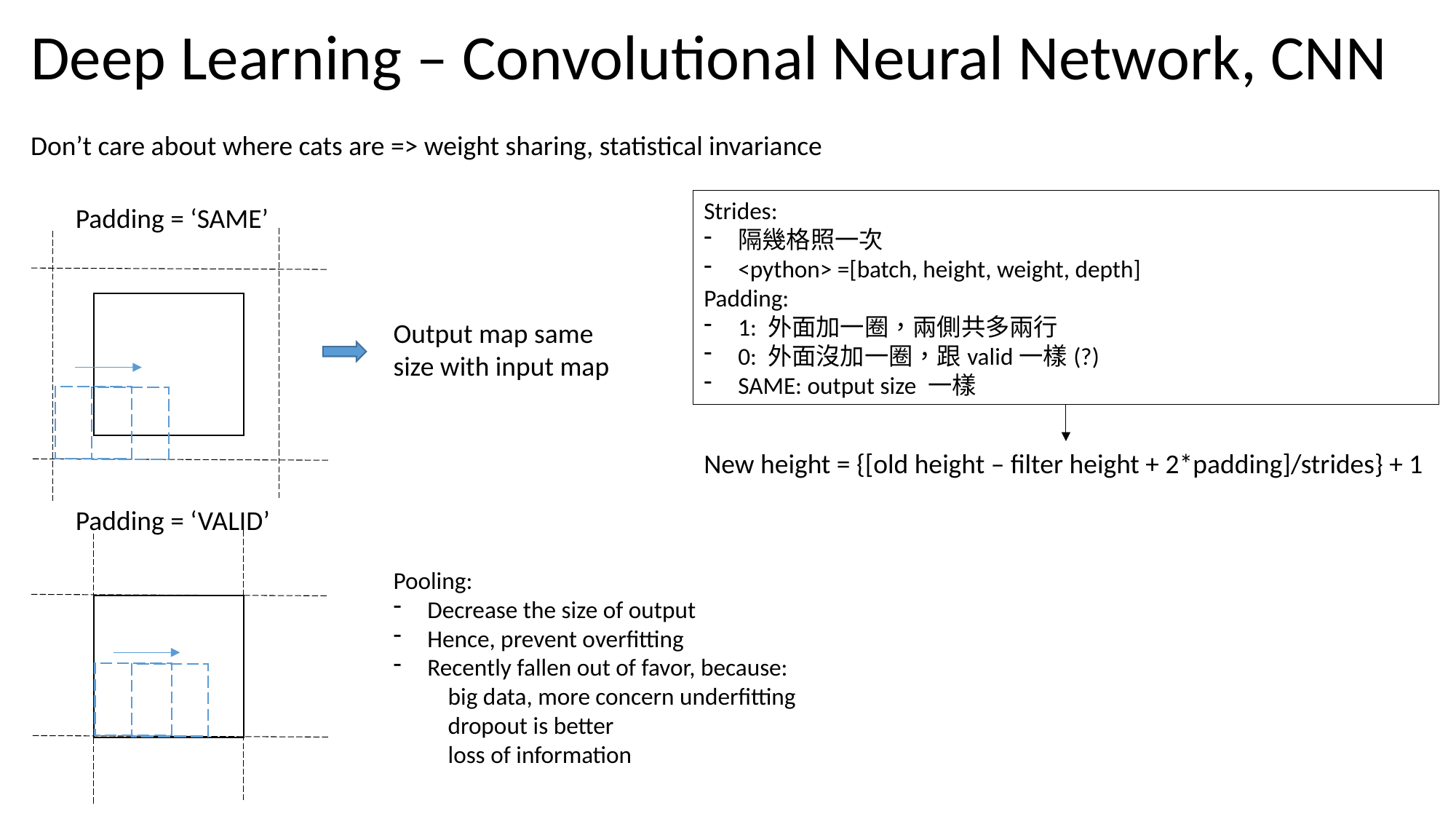

# Deep Learning – Convolutional Neural Network, CNN
Don’t care about where cats are => weight sharing, statistical invariance
Strides:
隔幾格照一次
<python> =[batch, height, weight, depth]
Padding:
1: 外面加一圈，兩側共多兩行
0: 外面沒加一圈，跟valid一樣(?)
SAME: output size 一樣
Padding = ‘SAME’

Output map same size with input map

New height = {[old height – filter height + 2*padding]/strides} + 1
Padding = ‘VALID’
Pooling:
Decrease the size of output
Hence, prevent overfitting
Recently fallen out of favor, because:
          big data, more concern underfitting
          dropout is better
          loss of information